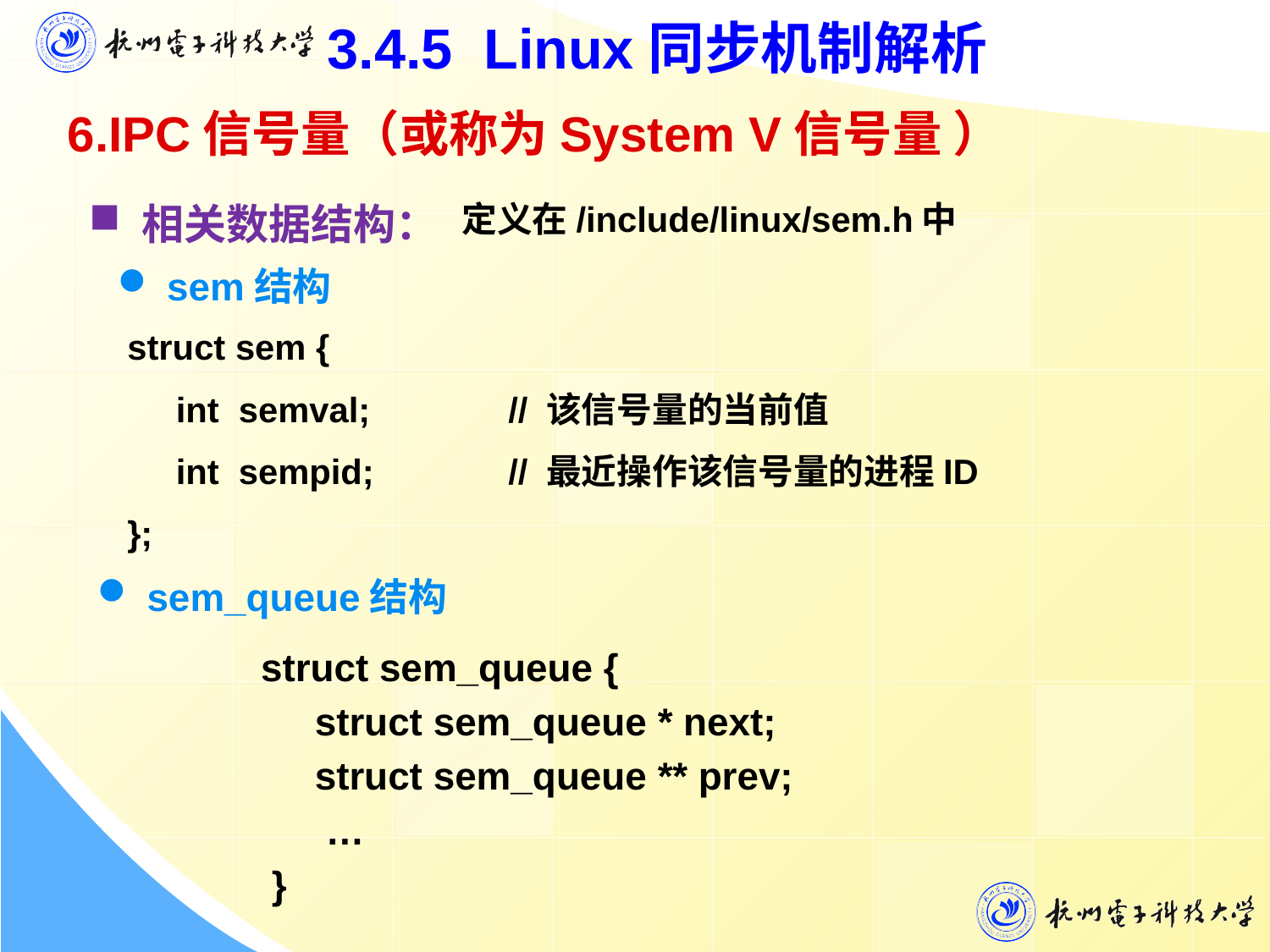

3.4.5  Linux同步机制解析
6.IPC信号量（或称为System V信号量 ）
 相关数据结构：
定义在/include/linux/sem.h中
 sem结构
struct sem {
     int  semval;		// 该信号量的当前值
     int  sempid;		// 最近操作该信号量的进程ID
};
 sem_queue结构
struct sem_queue {
     struct sem_queue * next;
     struct sem_queue ** prev;
      …
 }